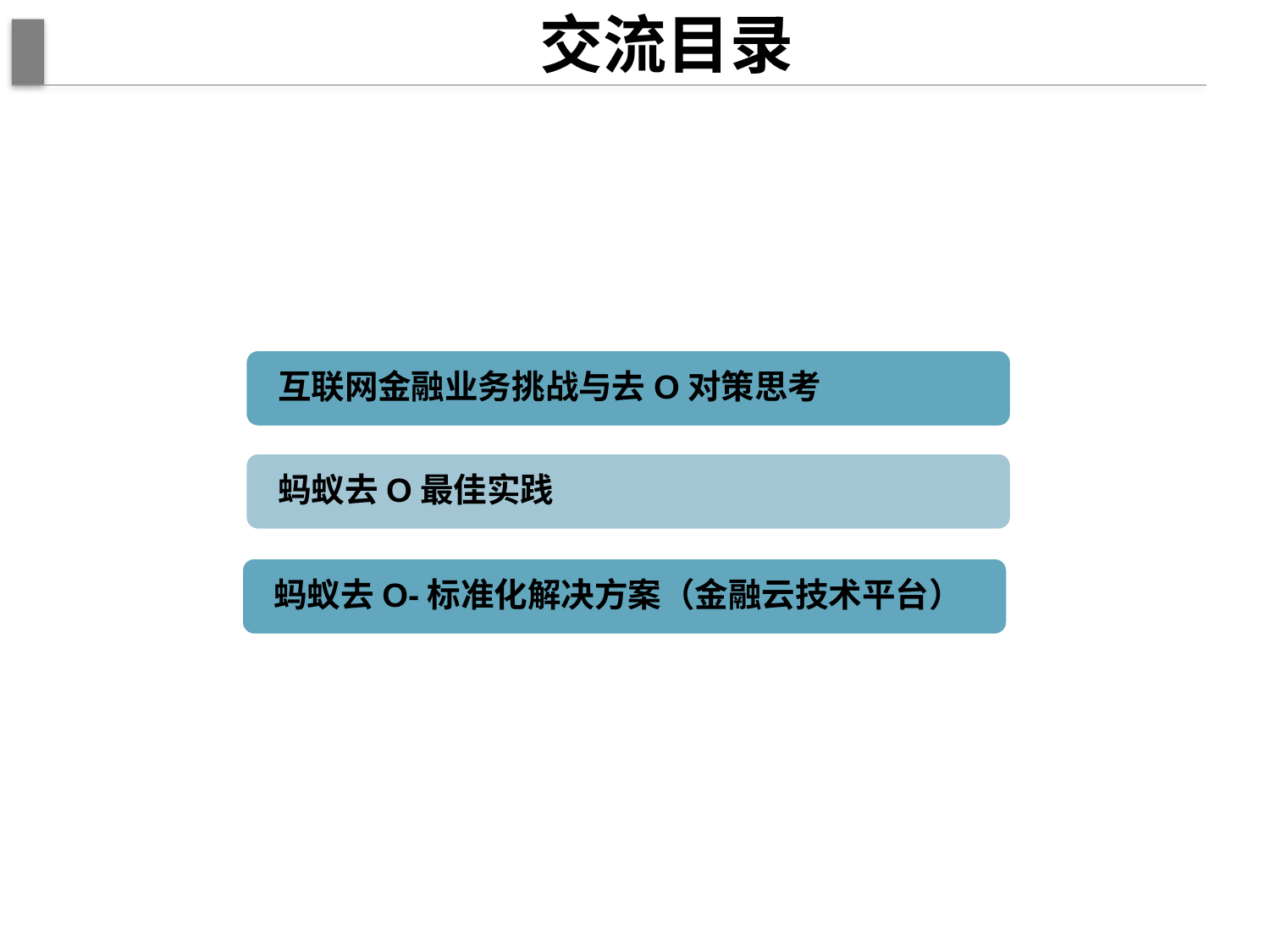

# 交流目录

互联网金融业务挑战与去O对策思考

蚂蚁去O最佳实践

蚂蚁去O-标准化解决方案（金融云技术平台）